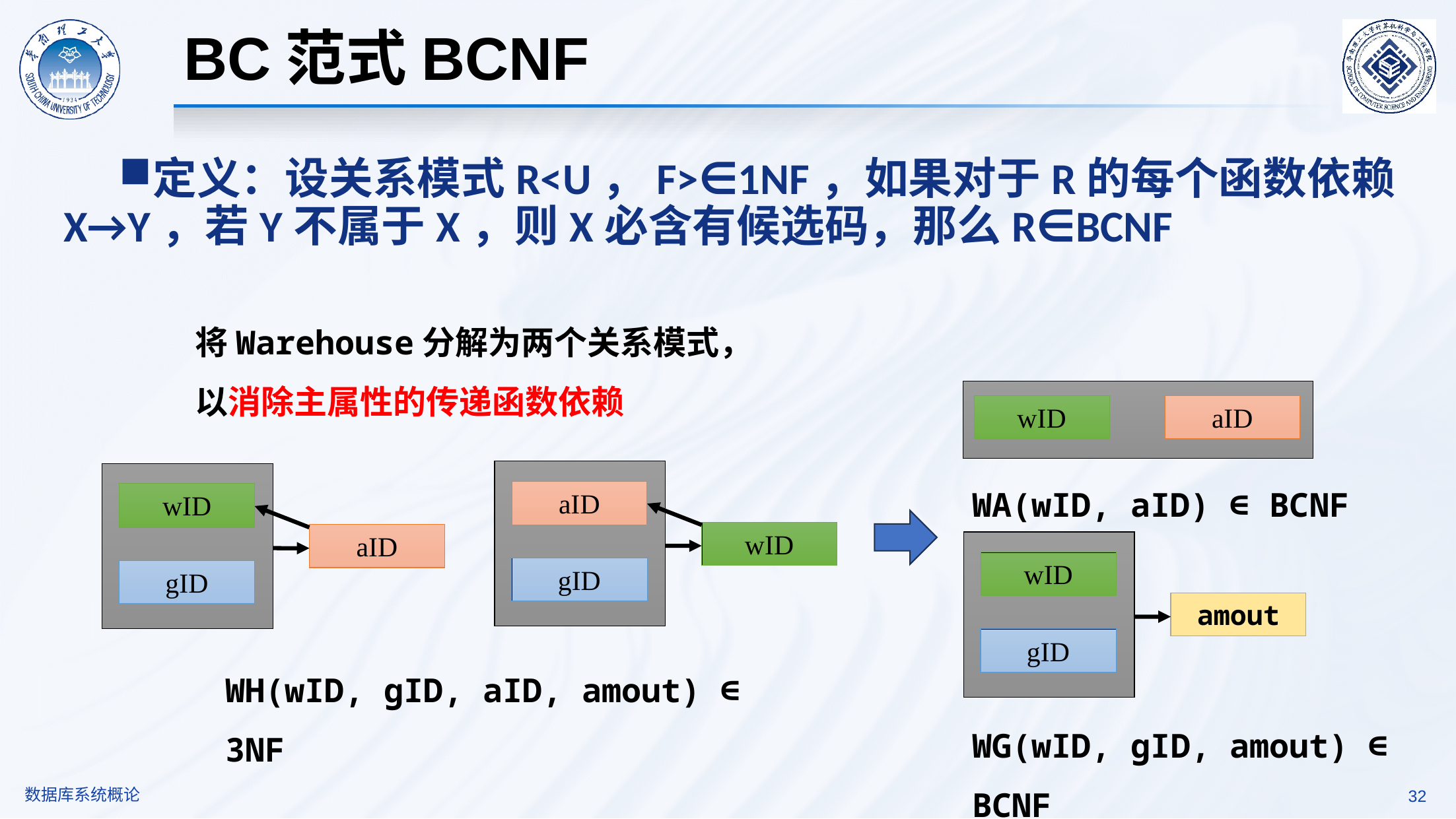

BC范式BCNF
定义：设关系模式R<U，F>∈1NF，如果对于R的每个函数依赖X→Y，若Y不属于X，则X必含有候选码，那么R∈BCNF
将Warehouse分解为两个关系模式，以消除主属性的传递函数依赖

aID
wID
WA(wID, aID) ∈ BCNF

aID
wID

wID
aID

wID
gID
gID
amout

gID
WH(wID, gID, aID, amout) ∈ 3NF
WG(wID, gID, amout) ∈ BCNF